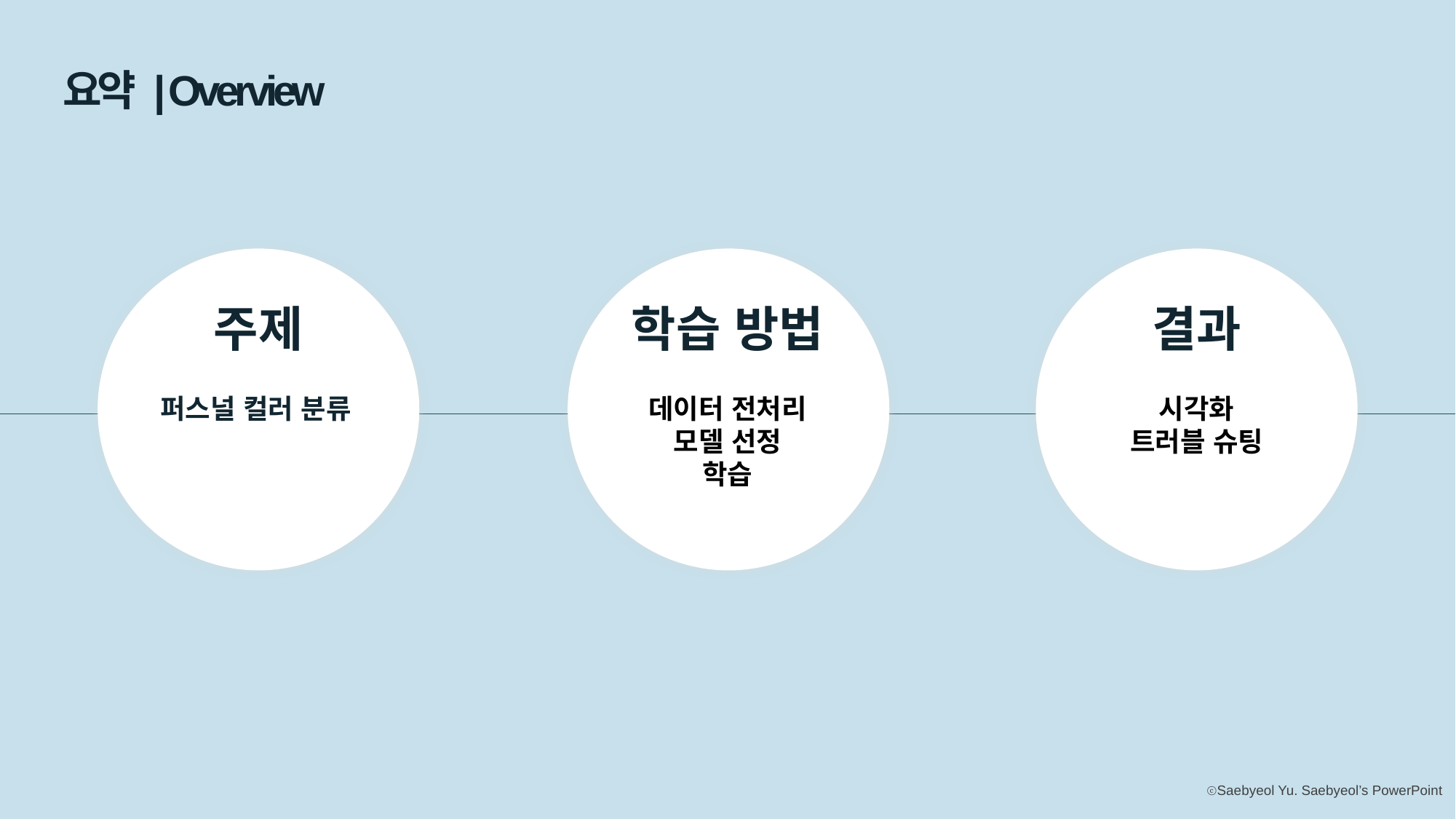

요약 | Overview

주제
학습 방법
결과
퍼스널 컬러 분류
데이터 전처리
모델 선정
학습
시각화
트러블 슈팅